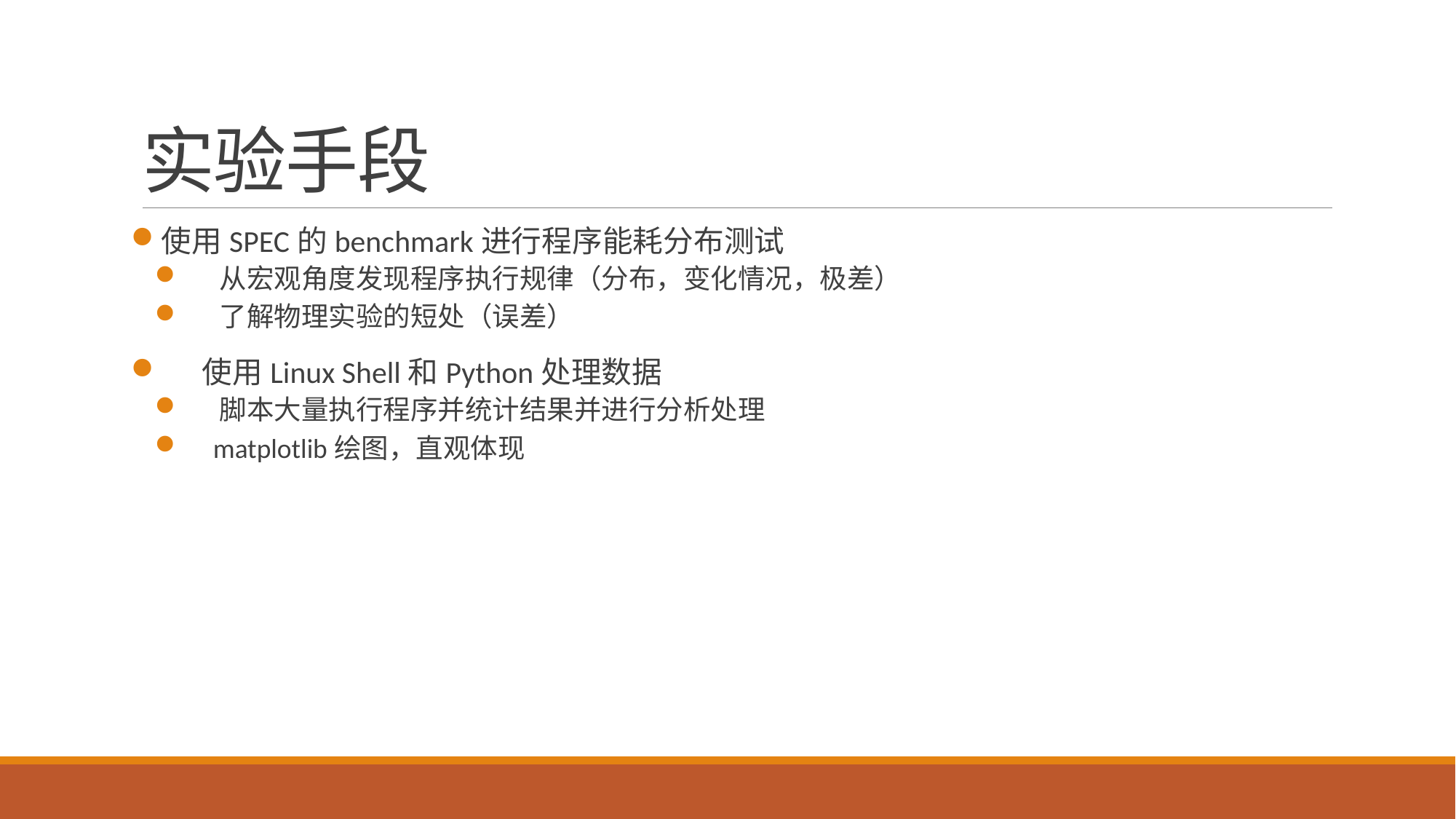

# 实验手段
使用SPEC的benchmark进行程序能耗分布测试
     从宏观角度发现程序执行规律（分布，变化情况，极差）
     了解物理实验的短处（误差）
     使用Linux Shell和Python处理数据
     脚本大量执行程序并统计结果并进行分析处理
     matplotlib绘图，直观体现